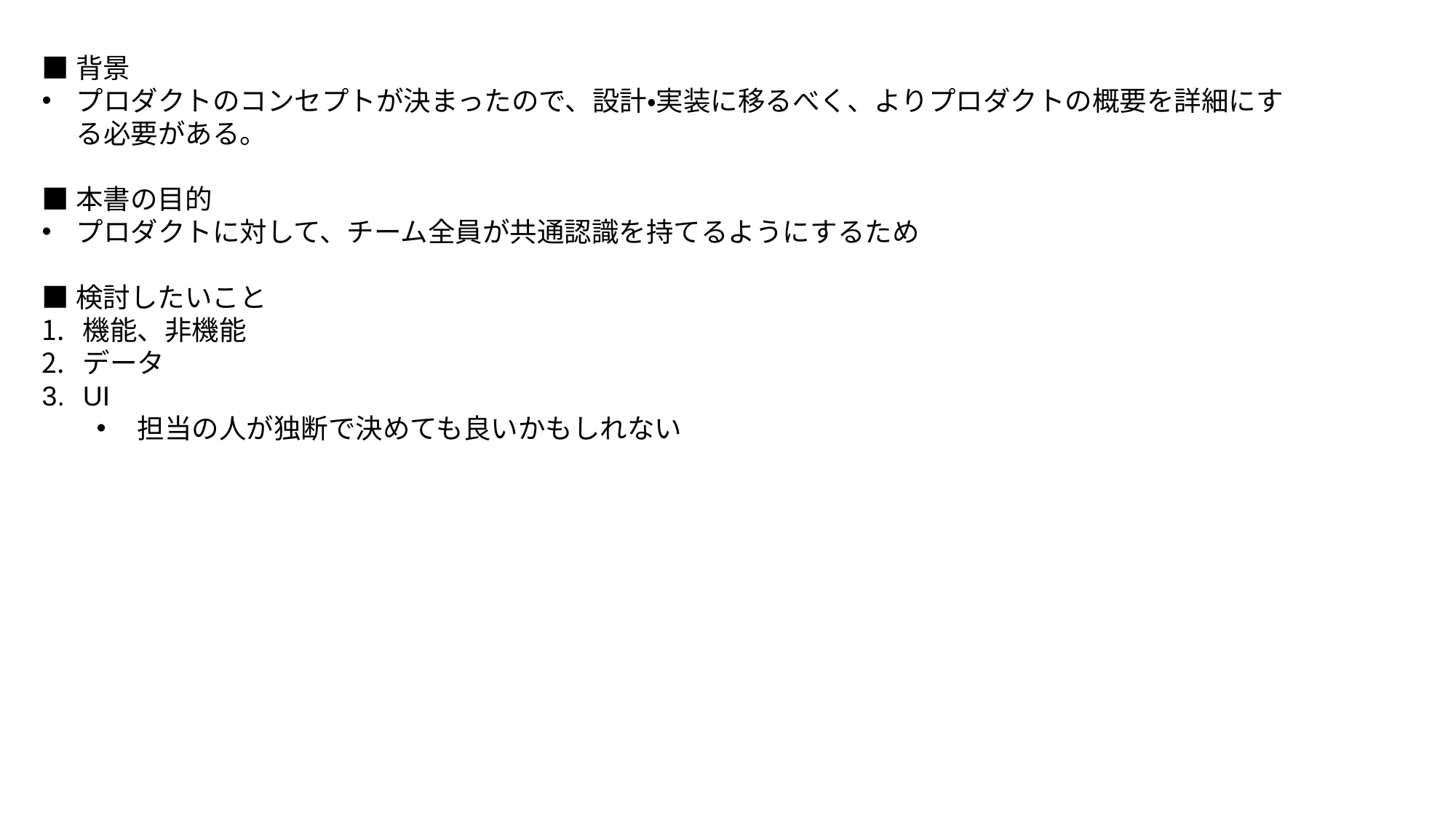

■背景
プロダクトのコンセプトが決まったので、設計・実装に移るべく、よりプロダクトの概要を詳細にする必要がある。

■本書の目的
プロダクトに対して、チーム全員が共通認識を持てるようにするため

■検討したいこと
機能、非機能
データ
UI
担当の人が独断で決めても良いかもしれない